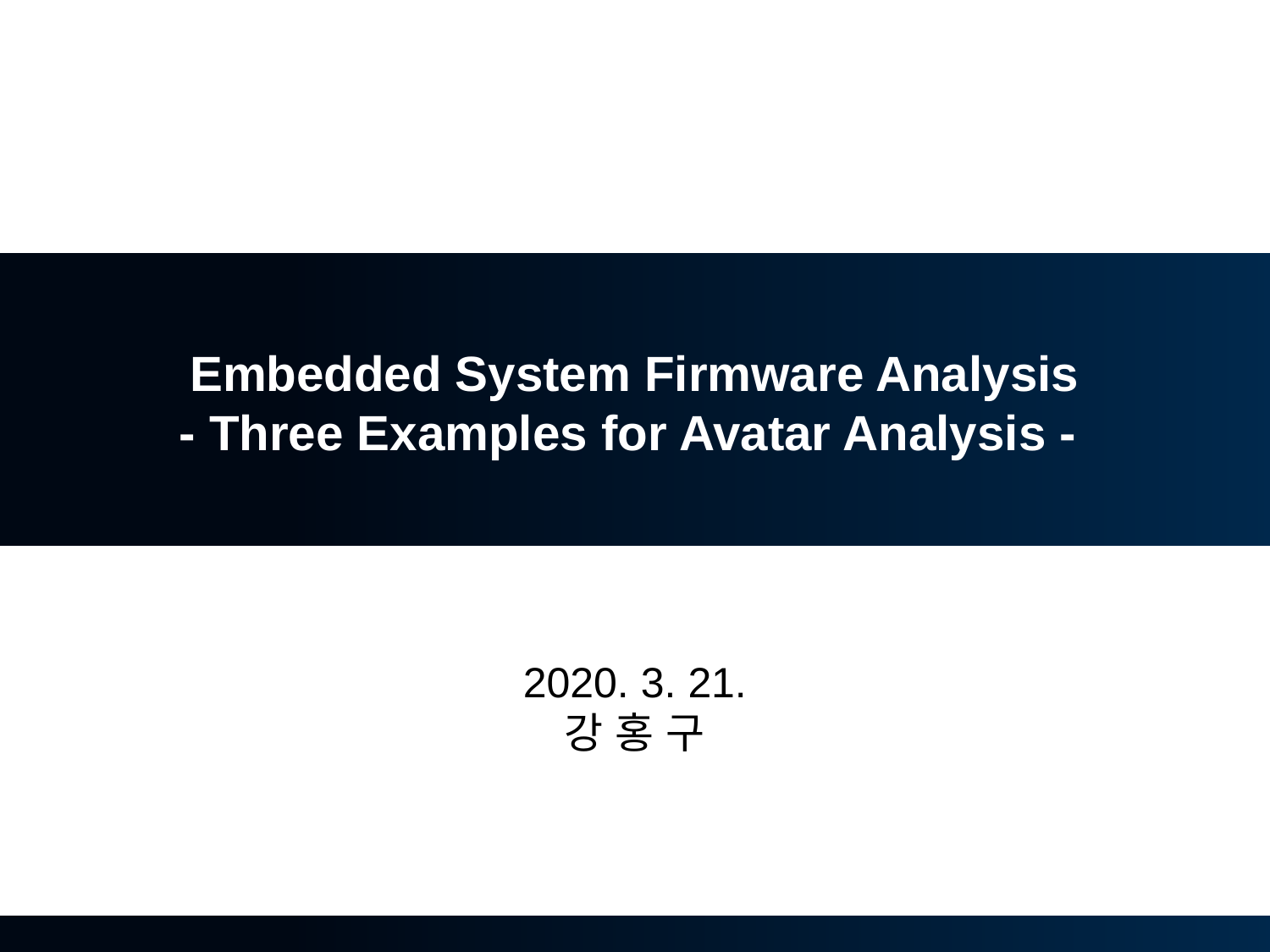

# Embedded System Firmware Analysis - Three Examples for Avatar Analysis -
2020. 3. 21.
강 홍 구